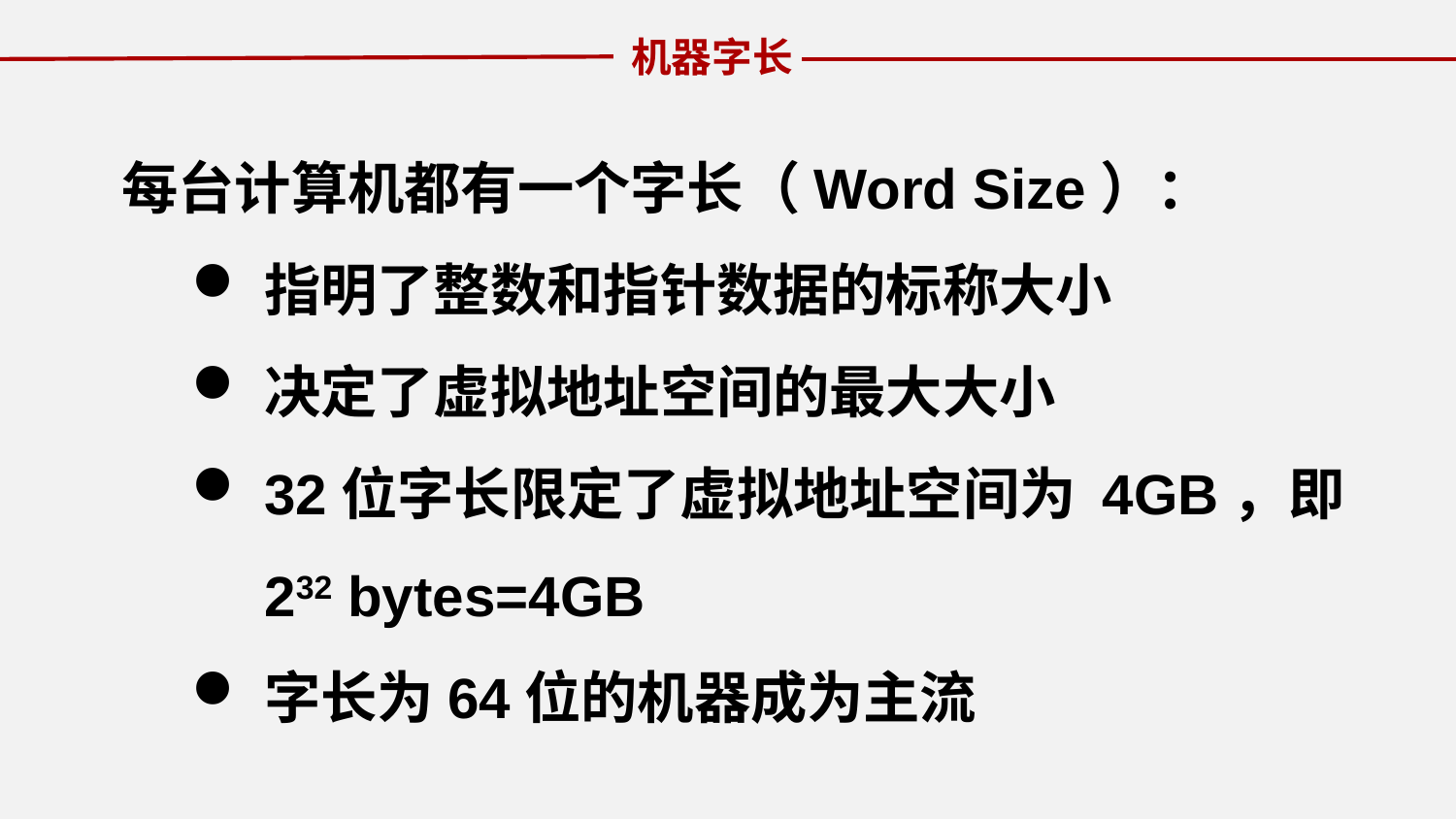

机器字长
每台计算机都有一个字长（Word Size）：
指明了整数和指针数据的标称大小
决定了虚拟地址空间的最大大小
32位字长限定了虚拟地址空间为 4GB，即232 bytes=4GB
字长为64位的机器成为主流
标签文字
标签文字